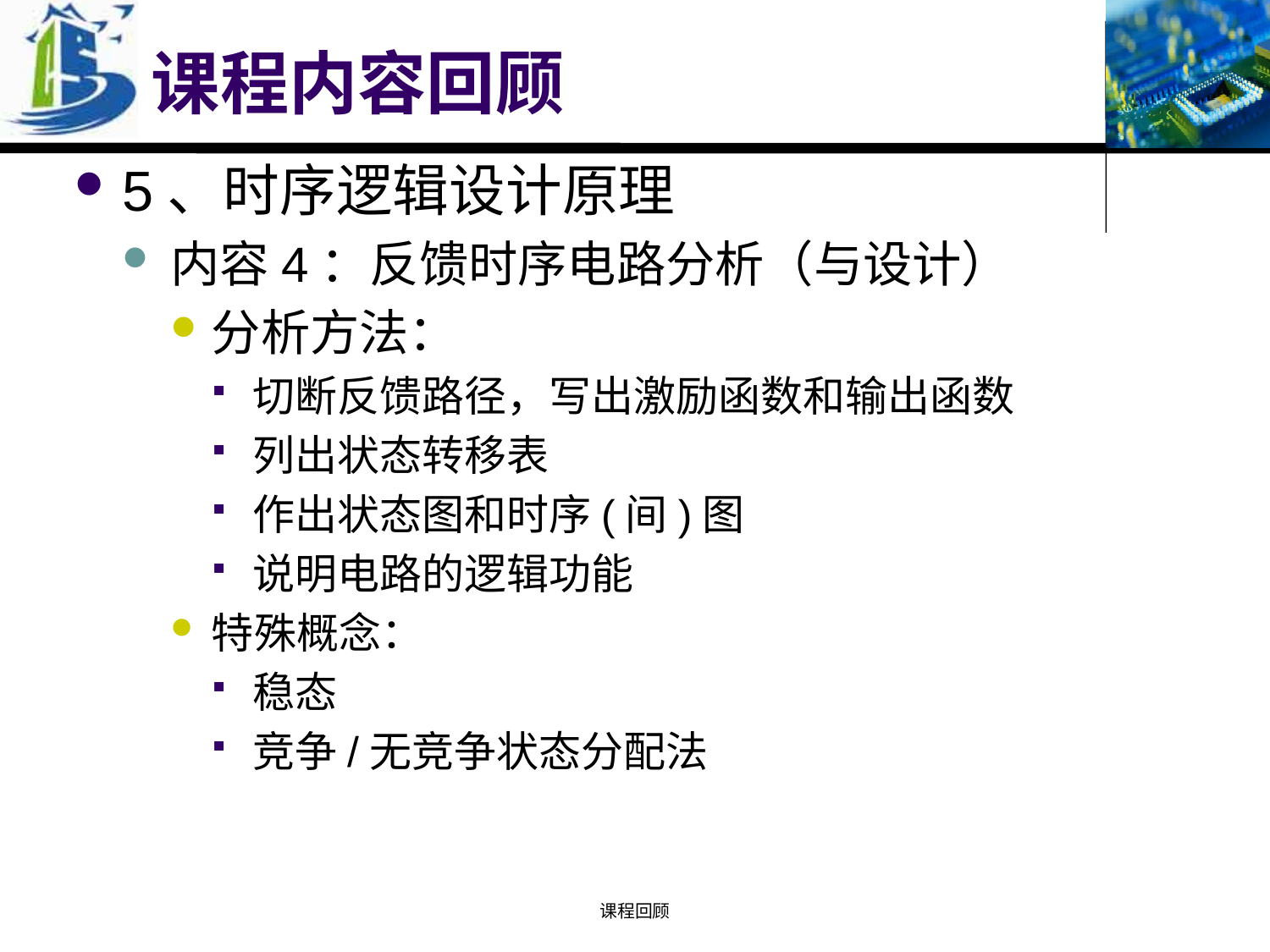

# 课程内容回顾
5、时序逻辑设计原理
内容4：反馈时序电路分析（与设计）
分析方法：
切断反馈路径，写出激励函数和输出函数
列出状态转移表
作出状态图和时序(间)图
说明电路的逻辑功能
特殊概念：
稳态
竞争/无竞争状态分配法

课程回顾
12